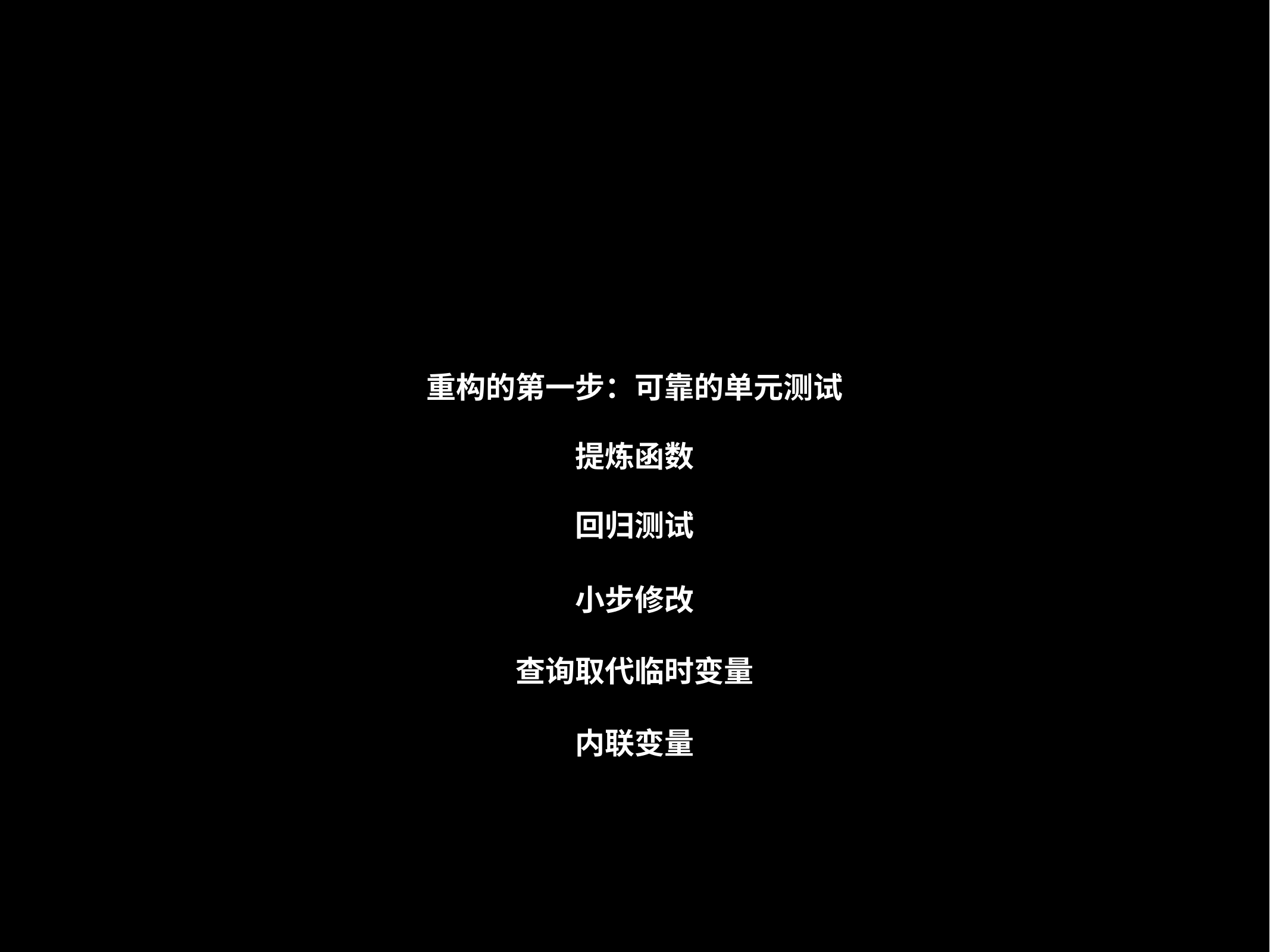

重构的第一步：可靠的单元测试
提炼函数
回归测试
小步修改
查询取代临时变量
内联变量